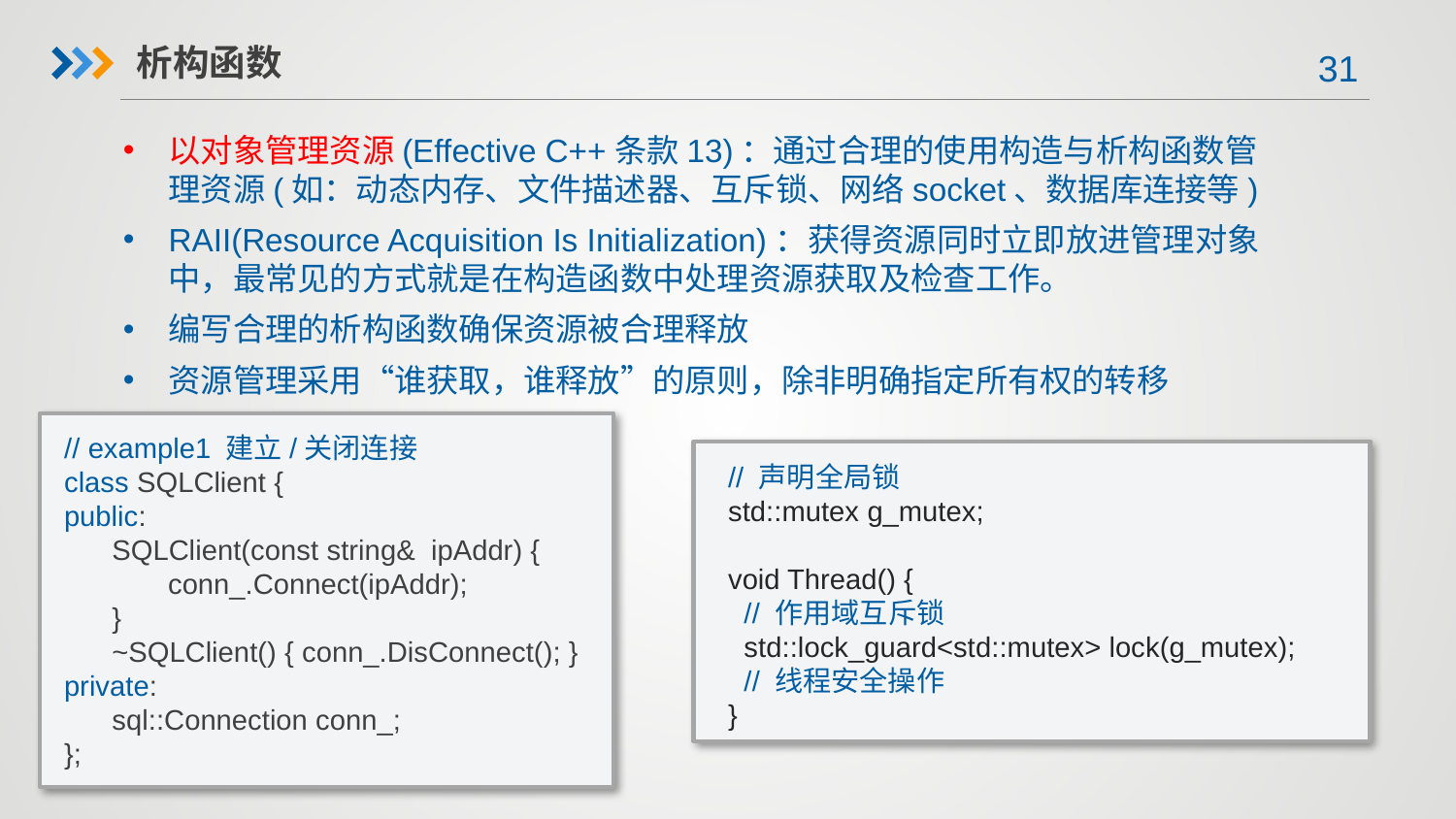

析构函数
以对象管理资源(Effective C++条款13)：通过合理的使用构造与析构函数管理资源(如：动态内存、文件描述器、互斥锁、网络socket、数据库连接等)
RAII(Resource Acquisition Is Initialization)：获得资源同时立即放进管理对象中，最常见的方式就是在构造函数中处理资源获取及检查工作。
编写合理的析构函数确保资源被合理释放
资源管理采用“谁获取，谁释放”的原则，除非明确指定所有权的转移

// example1 建立/关闭连接
class SQLClient {
public:
      SQLClient(const string&  ipAddr) {
             conn_.Connect(ipAddr);
      }
      ~SQLClient() { conn_.DisConnect(); }
private:
      sql::Connection conn_;
};

// 声明全局锁
std::mutex g_mutex;

void Thread() {
  // 作用域互斥锁
  std::lock_guard<std::mutex> lock(g_mutex);
  // 线程安全操作
}